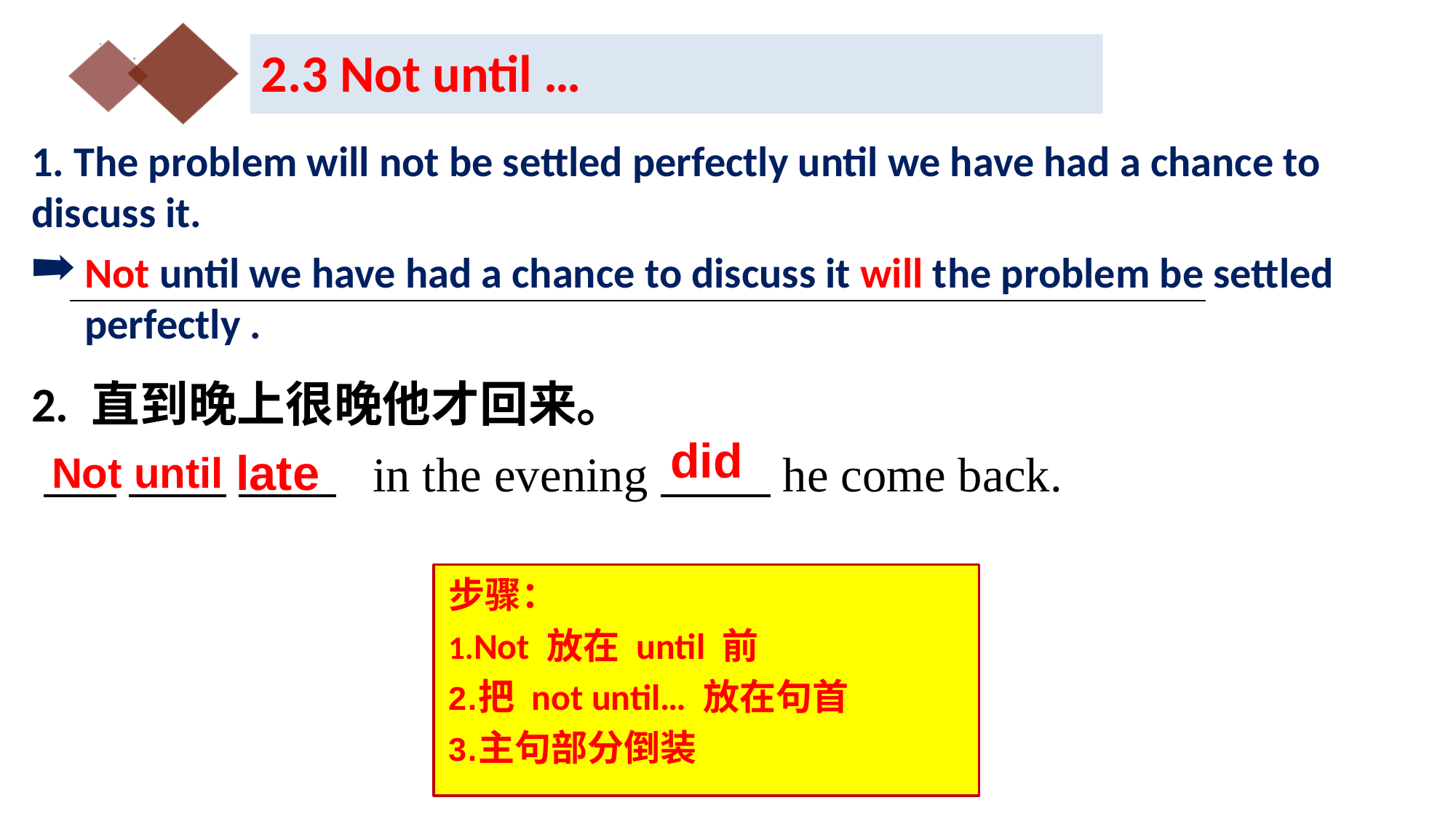

2.3 Not until …
1. The problem will not be settled perfectly until we have had a chance to discuss it.
➡️
Not until we have had a chance to discuss it will the problem be settled perfectly .
2. 直到晚上很晚他才回来。
                            in the evening           he come back.
did
late
Not until
步骤：
Not 放在 until 前
把 not until… 放在句首
主句部分倒装